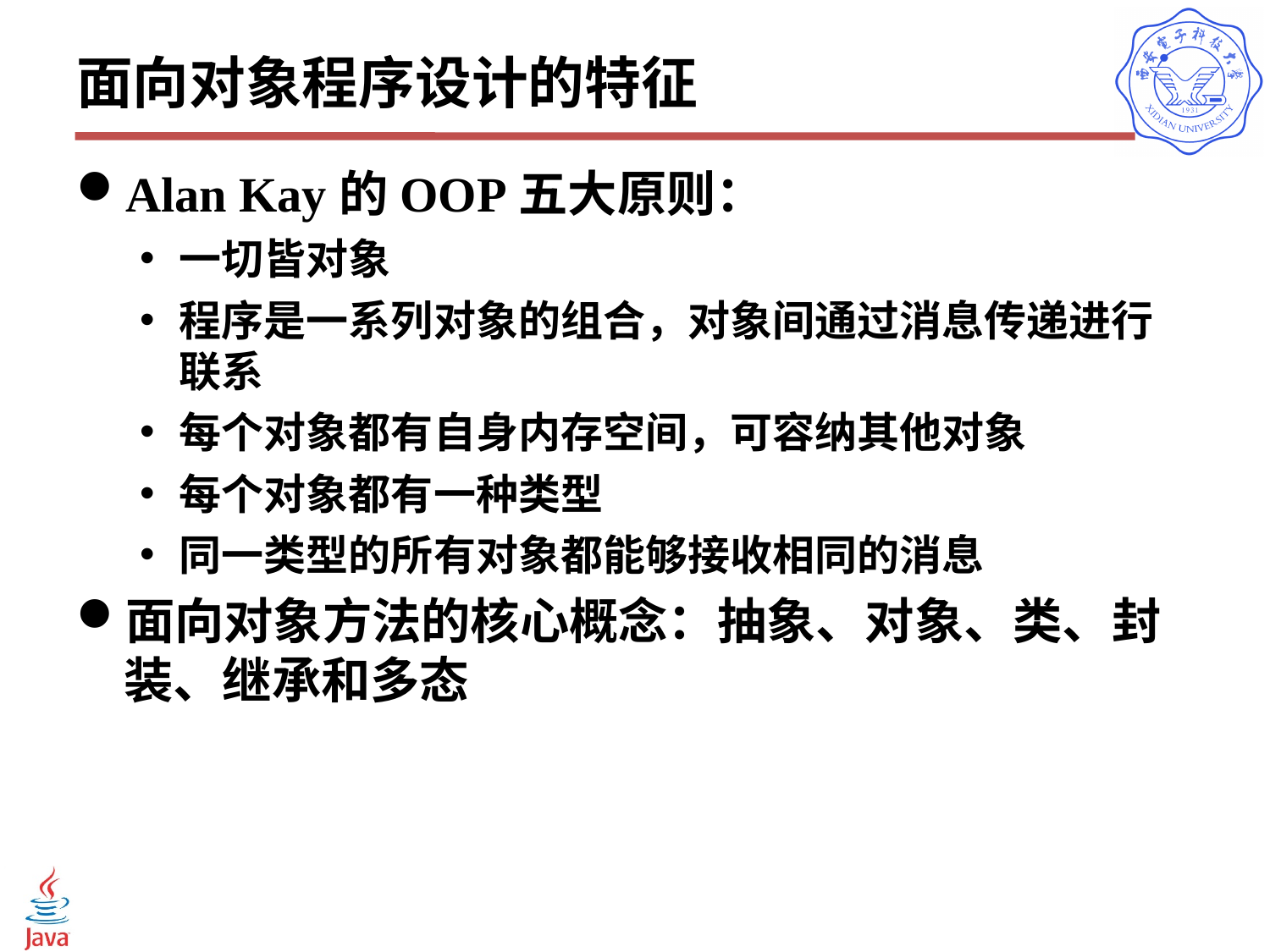

# 面向对象程序设计的特征
Alan Kay的OOP五大原则：
一切皆对象
程序是一系列对象的组合，对象间通过消息传递进行联系
每个对象都有自身内存空间，可容纳其他对象
每个对象都有一种类型
同一类型的所有对象都能够接收相同的消息
面向对象方法的核心概念：抽象、对象、类、封装、继承和多态